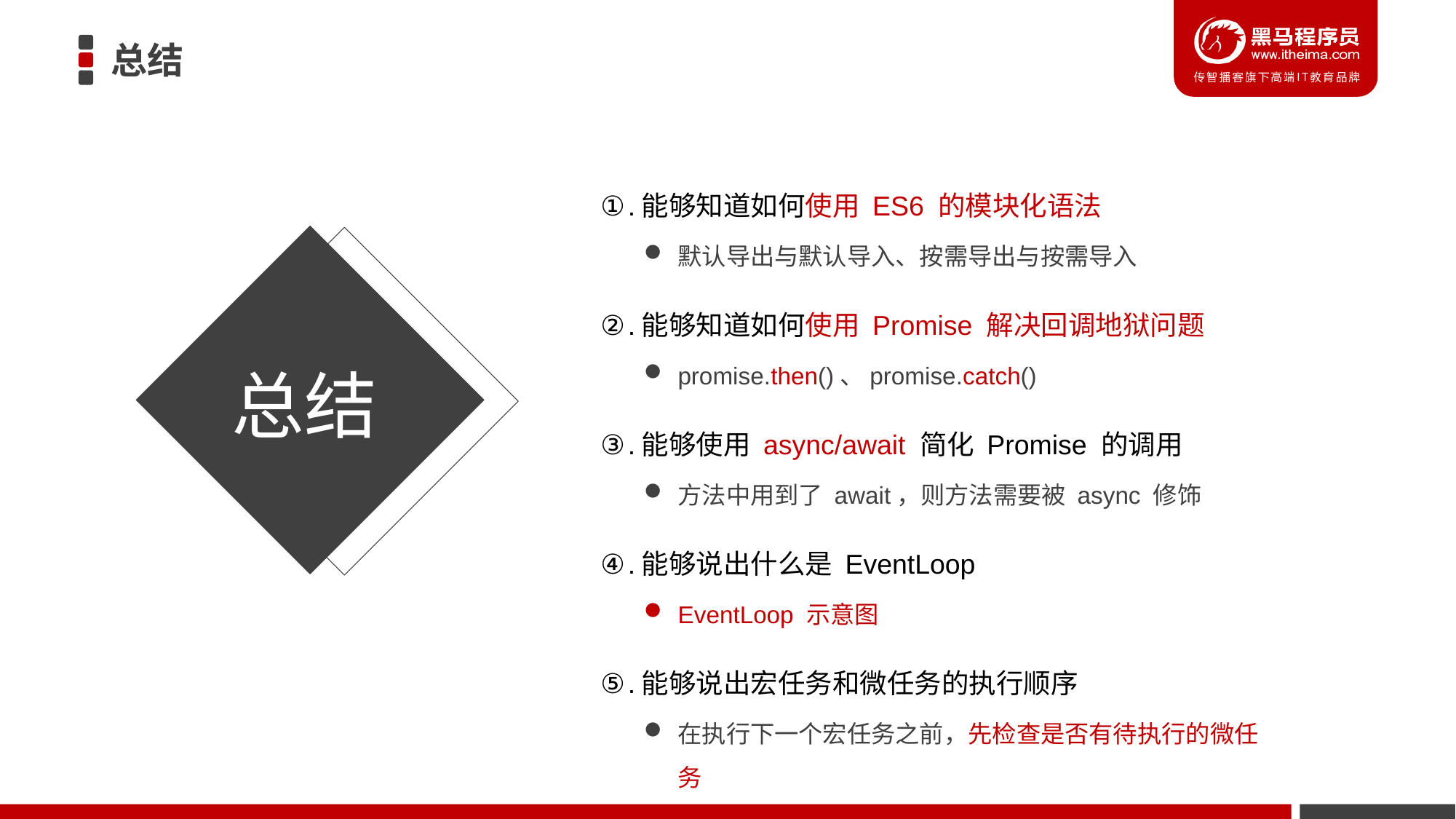

# 总结
能够知道如何使用 ES6 的模块化语法
默认导出与默认导入、按需导出与按需导入
能够知道如何使用 Promise 解决回调地狱问题
promise.then()、promise.catch()
能够使用 async/await 简化 Promise 的调用
方法中用到了 await，则方法需要被 async 修饰
能够说出什么是 EventLoop
EventLoop 示意图
能够说出宏任务和微任务的执行顺序
在执行下一个宏任务之前，先检查是否有待执行的微任务